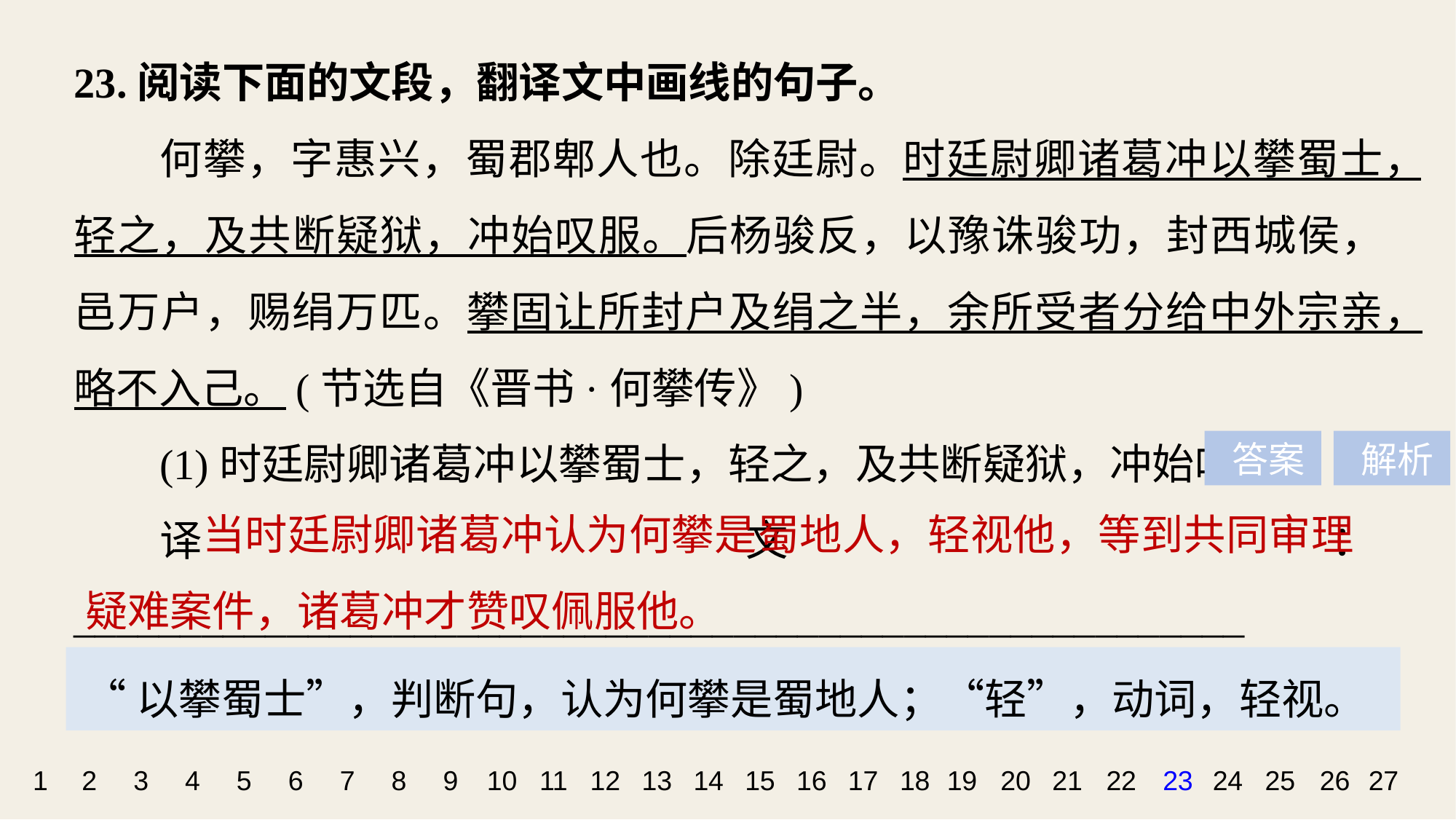

23.阅读下面的文段，翻译文中画线的句子。
何攀，字惠兴，蜀郡郫人也。除廷尉。时廷尉卿诸葛冲以攀蜀士，轻之，及共断疑狱，冲始叹服。后杨骏反，以豫诛骏功，封西城侯，邑万户，赐绢万匹。攀固让所封户及绢之半，余所受者分给中外宗亲，略不入己。(节选自《晋书·何攀传》)
(1)时廷尉卿诸葛冲以攀蜀士，轻之，及共断疑狱，冲始叹服。
译文：_______________________________________________________
______________________________
 答案
 解析
           当时廷尉卿诸葛冲认为何攀是蜀地人，轻视他，等到共同审理疑难案件，诸葛冲才赞叹佩服他。
“以攀蜀士”，判断句，认为何攀是蜀地人；“轻”，动词，轻视。

1
2
3
4
5
6
7
8
9
10
11
12
13
14
15
16
17
18
19
20
21
22
23
24
25
26
27